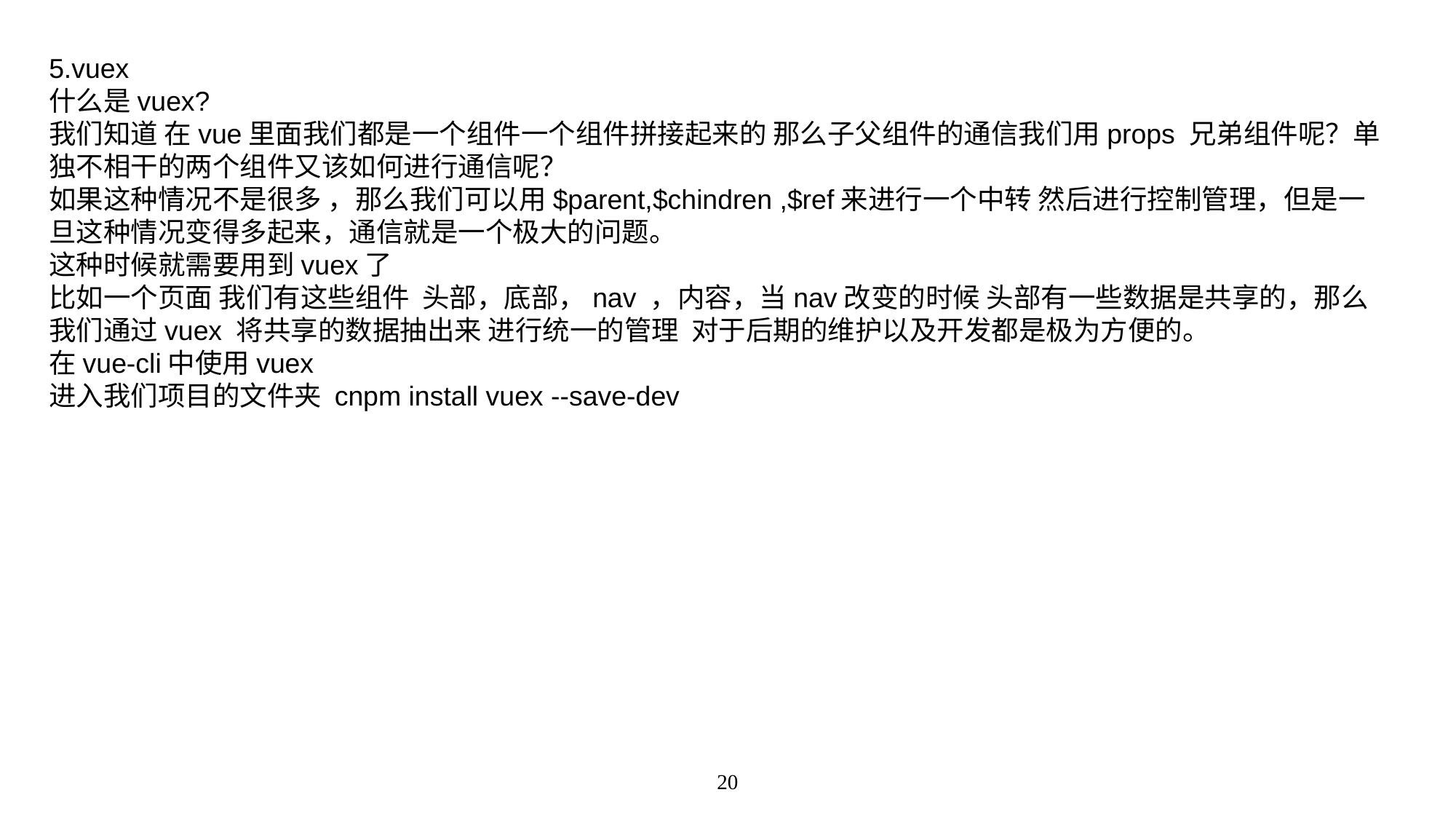

5.vuex
什么是vuex?
我们知道 在vue里面我们都是一个组件一个组件拼接起来的 那么子父组件的通信我们用props 兄弟组件呢？单独不相干的两个组件又该如何进行通信呢？
如果这种情况不是很多 ，那么我们可以用$parent,$chindren ,$ref来进行一个中转 然后进行控制管理，但是一旦这种情况变得多起来，通信就是一个极大的问题。
这种时候就需要用到vuex了
比如一个页面 我们有这些组件  头部，底部，nav ，内容，当nav改变的时候 头部有一些数据是共享的，那么我们通过vuex 将共享的数据抽出来 进行统一的管理  对于后期的维护以及开发都是极为方便的。
在vue-cli中使用vuex
进入我们项目的文件夹 cnpm install vuex --save-dev

20